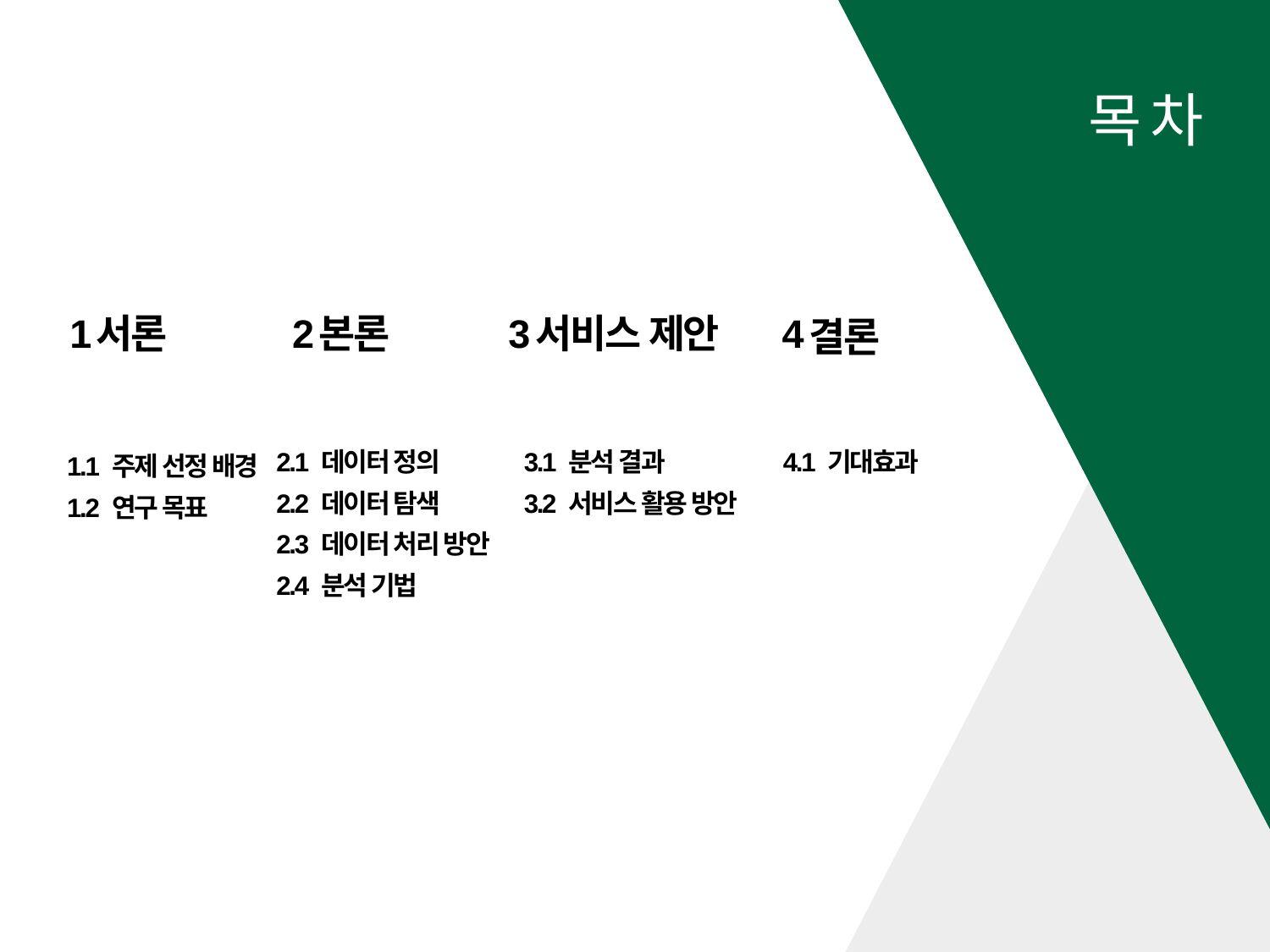

목차

목차
1
서론
2
본론
3
서비스 제안
4
결론
4.1 기대효과
2.1 데이터 정의
2.2 데이터 탐색
2.3 데이터 처리 방안
2.4 분석 기법
3.1 분석 결과
3.2 서비스 활용 방안

1.1 주제 선정 배경
1.2 연구 목표